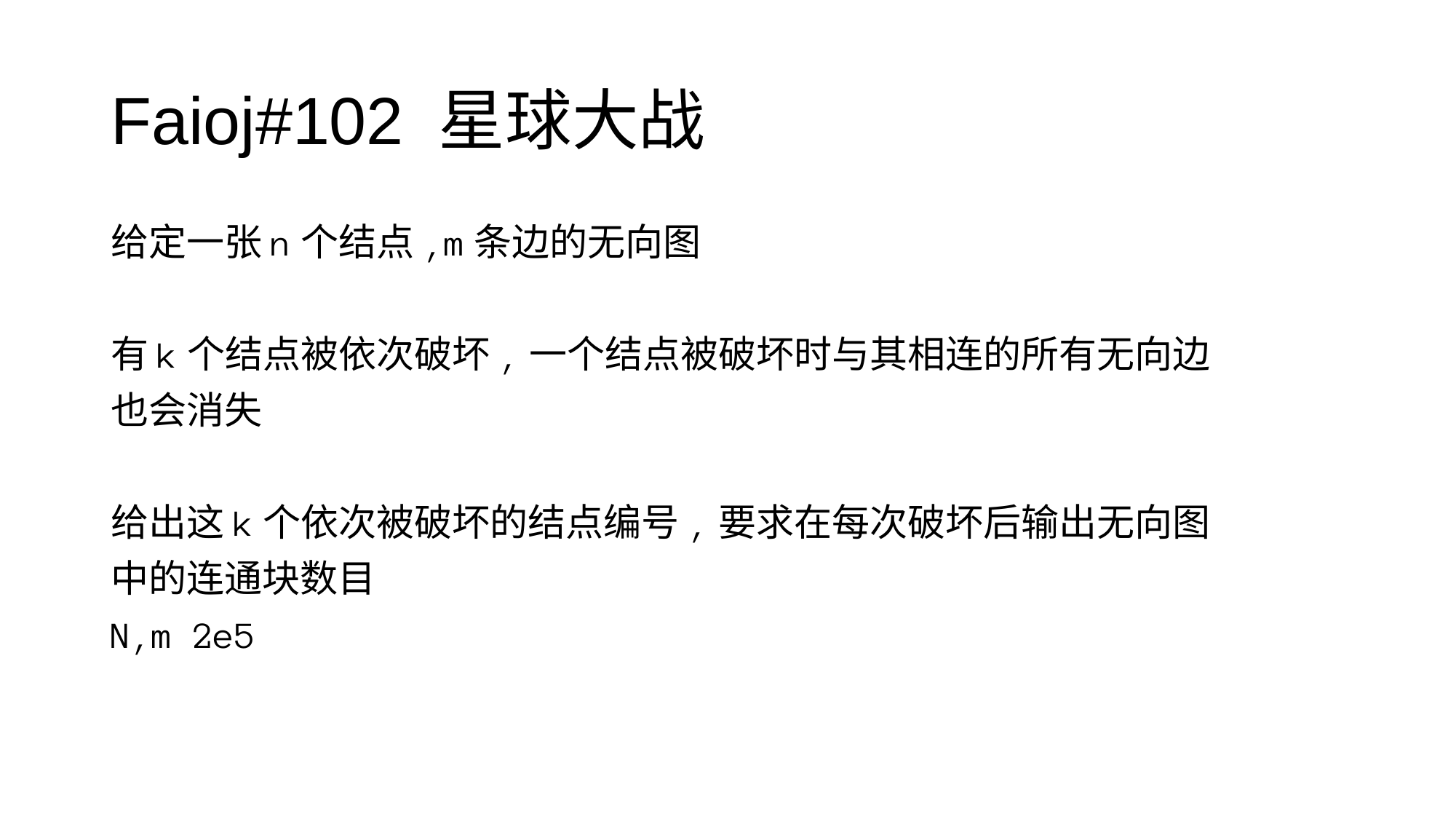

# Faioj#102 星球大战
给定一张n个结点,m条边的无向图

有k个结点被依次破坏,一个结点被破坏时与其相连的所有无向边
也会消失

给出这k个依次被破坏的结点编号,要求在每次破坏后输出无向图
中的连通块数目
N,m 2e5